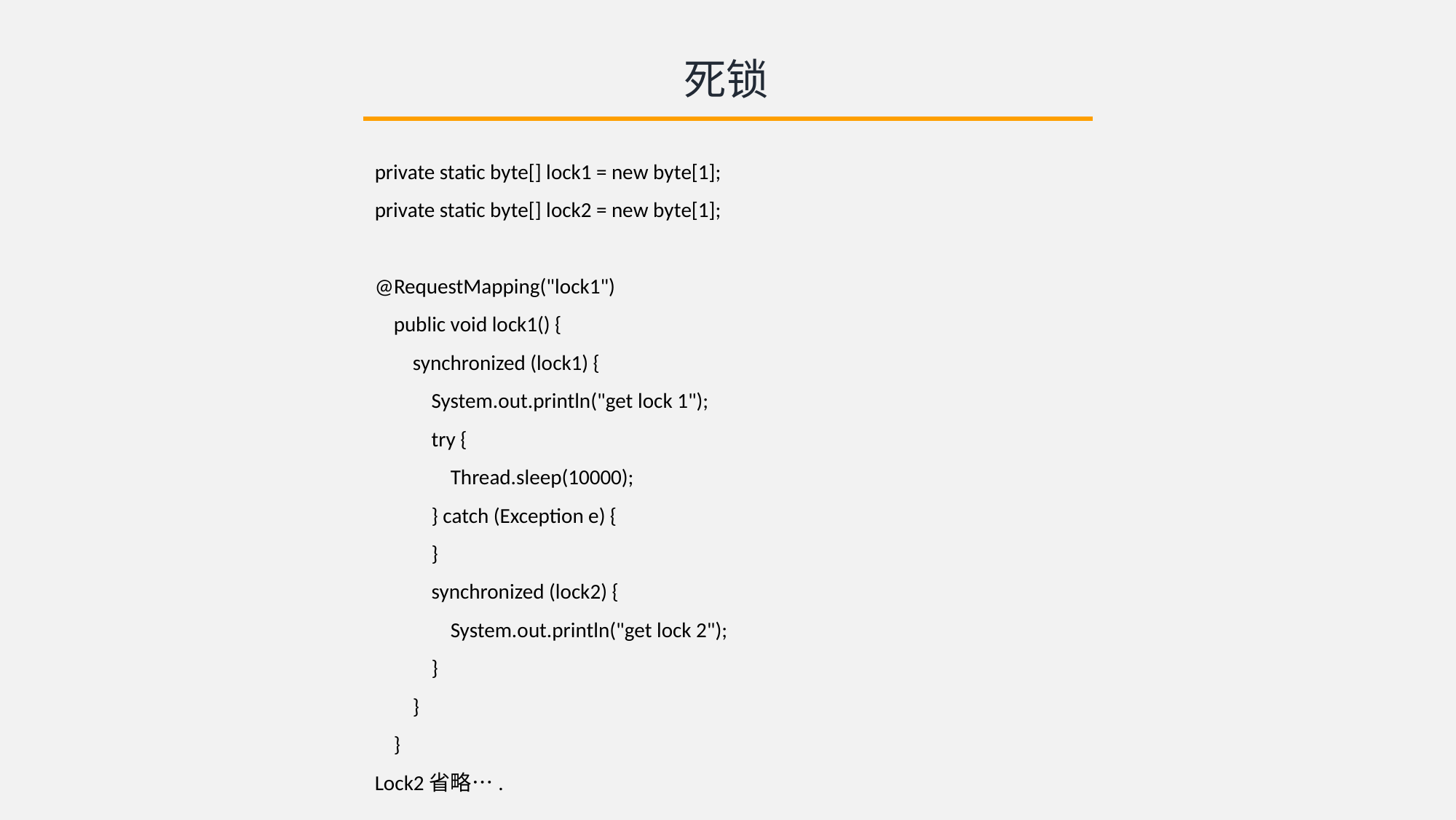

死锁
private static byte[] lock1 = new byte[1];
private static byte[] lock2 = new byte[1];

@RequestMapping("lock1")
    public void lock1() {
        synchronized (lock1) {
            System.out.println("get lock 1");
            try {
                Thread.sleep(10000);
            } catch (Exception e) {
            }
            synchronized (lock2) {
                System.out.println("get lock 2");
            }
        }
    }
Lock2省略….